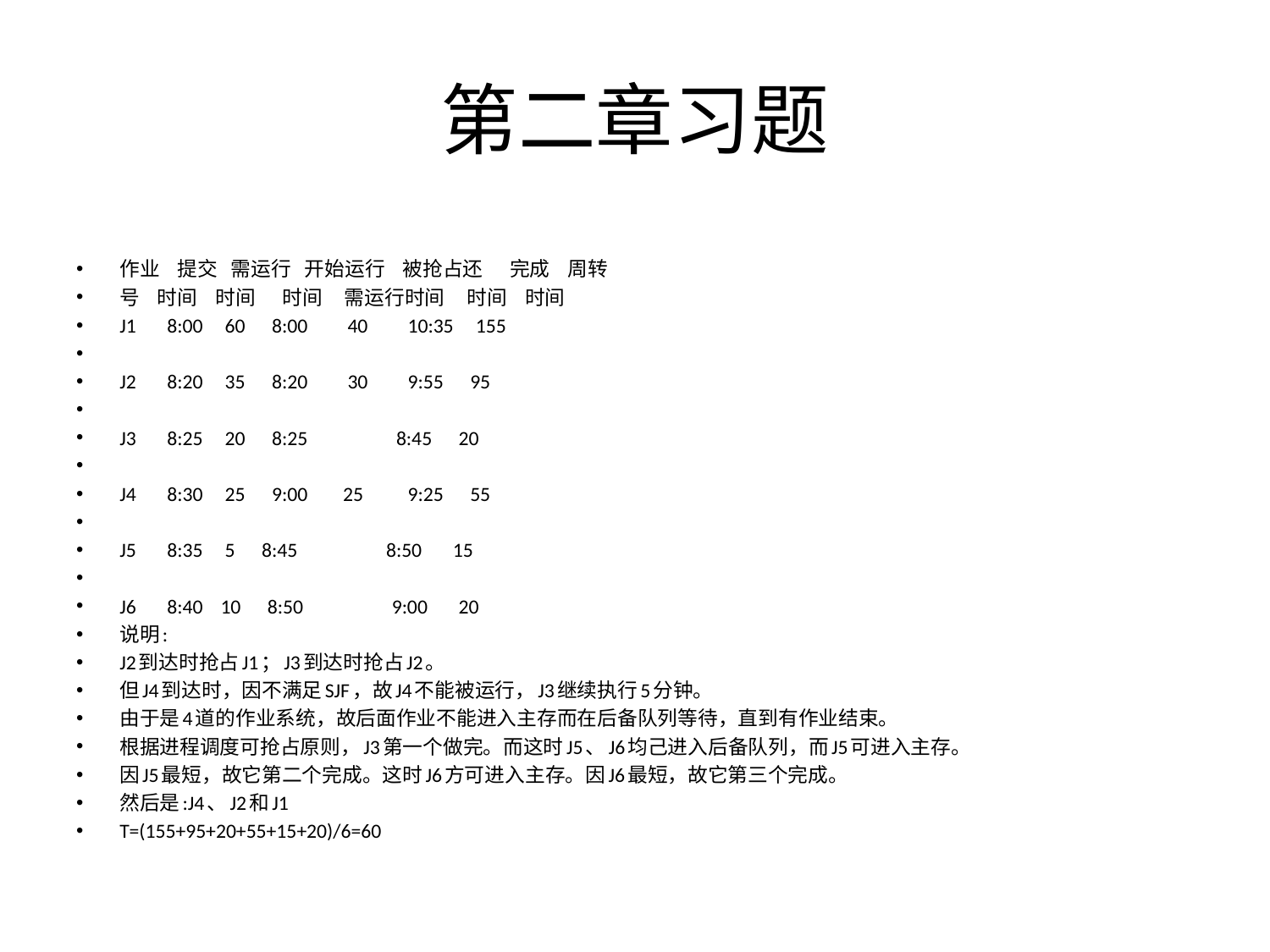

# 第二章习题

作业    提交   需运行   开始运行    被抢占还      完成    周转
号    时间    时间      时间     需运行时间     时间    时间
J1       8:00     60      8:00         40         10:35     155

J2       8:20     35      8:20         30         9:55      95

J3       8:25     20      8:25                    8:45      20

J4       8:30     25      9:00        25          9:25      55

J5       8:35     5      8:45                    8:50       15

J6       8:40    10      8:50                    9:00       20
说明:
J2到达时抢占J1；J3到达时抢占J2。
但J4到达时，因不满足SJF，故J4不能被运行，J3继续执行5分钟。
由于是4道的作业系统，故后面作业不能进入主存而在后备队列等待，直到有作业结束。
根据进程调度可抢占原则，J3第一个做完。而这时J5、J6均己进入后备队列，而J5可进入主存。
因J5最短，故它第二个完成。这时J6方可进入主存。因J6最短，故它第三个完成。
然后是:J4、J2和J1
T=(155+95+20+55+15+20)/6=60